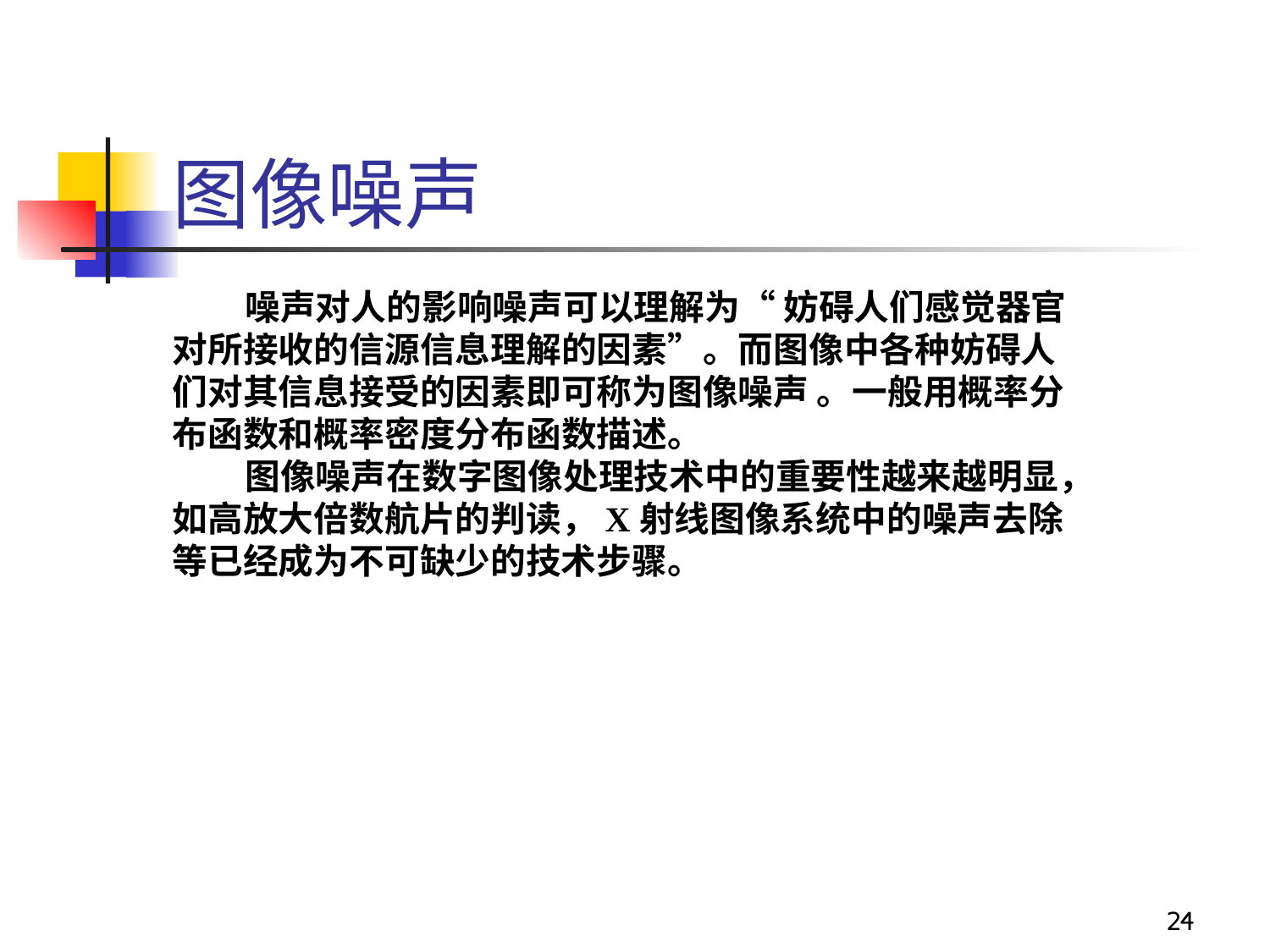

图像噪声
        噪声对人的影响噪声可以理解为“ 妨碍人们感觉器官对所接收的信源信息理解的因素”。而图像中各种妨碍人们对其信息接受的因素即可称为图像噪声 。一般用概率分布函数和概率密度分布函数描述。
        图像噪声在数字图像处理技术中的重要性越来越明显，如高放大倍数航片的判读，X射线图像系统中的噪声去除等已经成为不可缺少的技术步骤。
24